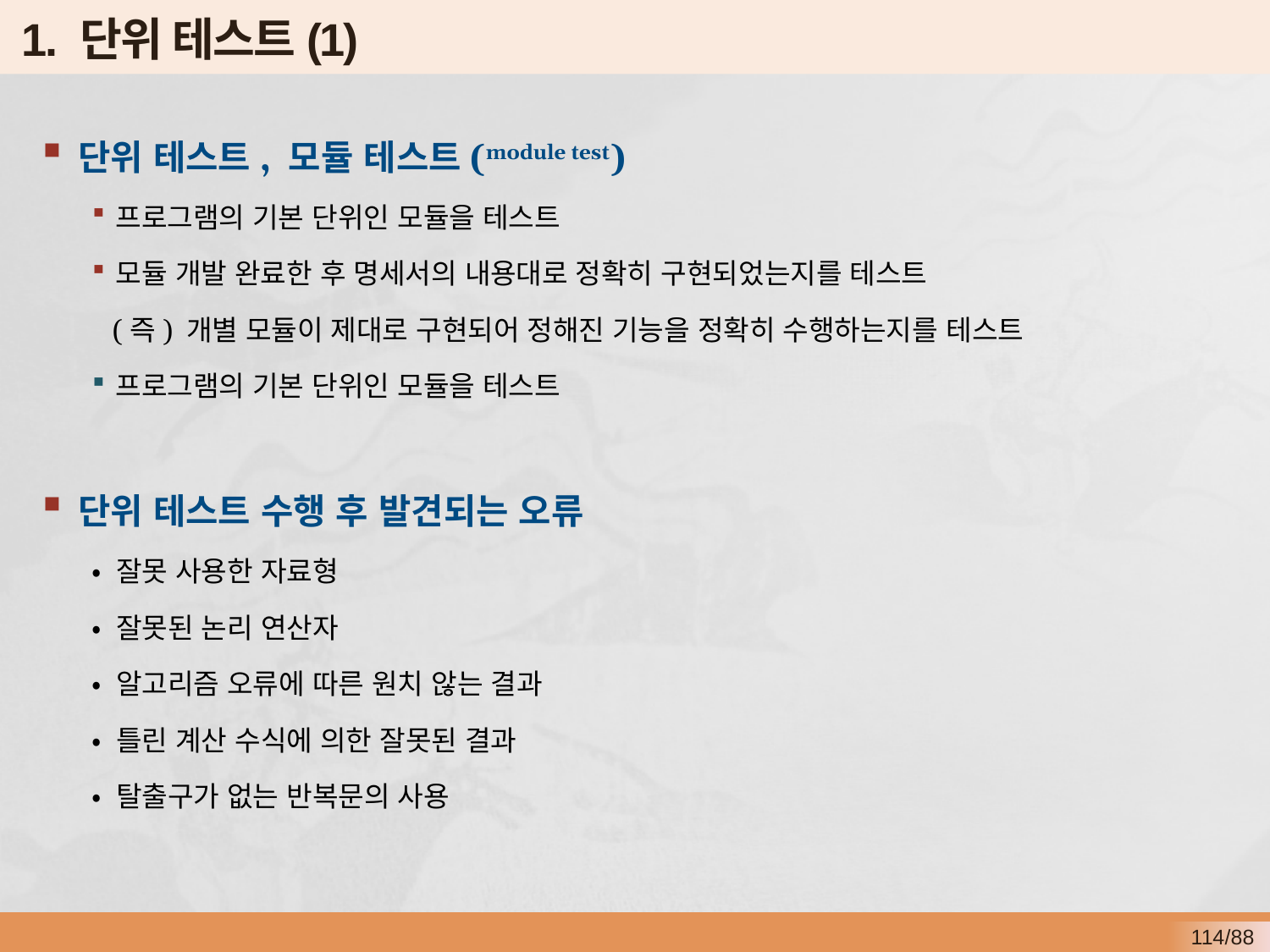

# 1. 단위 테스트(1)
단위 테스트, 모듈 테스트(module test)
프로그램의 기본 단위인 모듈을 테스트
모듈 개발 완료한 후 명세서의 내용대로 정확히 구현되었는지를 테스트
   (즉) 개별 모듈이 제대로 구현되어 정해진 기능을 정확히 수행하는지를 테스트
프로그램의 기본 단위인 모듈을 테스트

단위 테스트 수행 후 발견되는 오류
• 잘못 사용한 자료형
• 잘못된 논리 연산자
• 알고리즘 오류에 따른 원치 않는 결과
• 틀린 계산 수식에 의한 잘못된 결과
• 탈출구가 없는 반복문의 사용